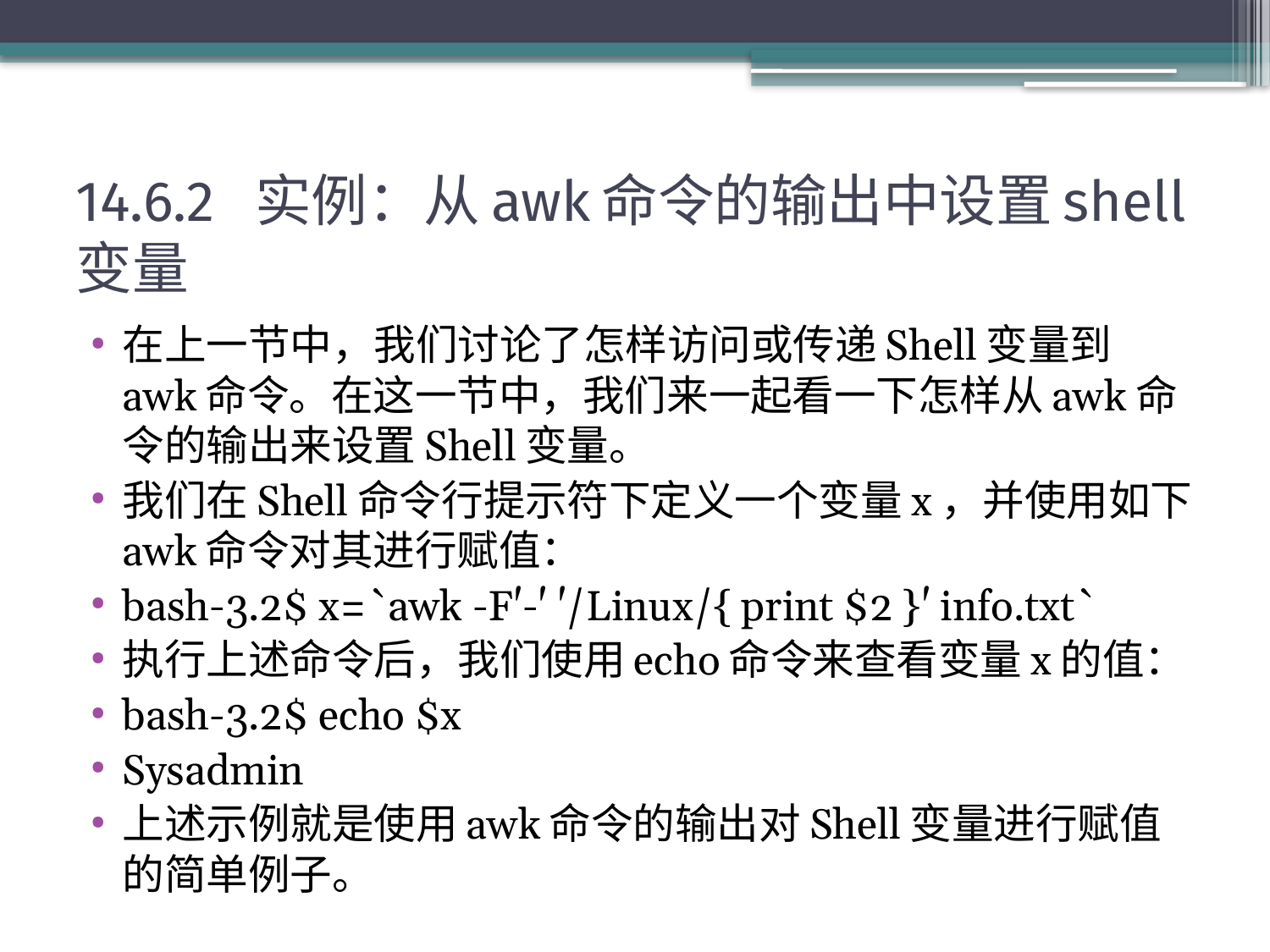

# 14.6.2  实例：从awk命令的输出中设置shell变量
在上一节中，我们讨论了怎样访问或传递Shell变量到awk命令。在这一节中，我们来一起看一下怎样从awk命令的输出来设置Shell变量。
我们在Shell命令行提示符下定义一个变量x，并使用如下awk命令对其进行赋值：
bash-3.2$ x=`awk -F'-' '/Linux/{ print $2 }' info.txt`
执行上述命令后，我们使用echo命令来查看变量x的值：
bash-3.2$ echo $x
Sysadmin
上述示例就是使用awk命令的输出对Shell变量进行赋值的简单例子。